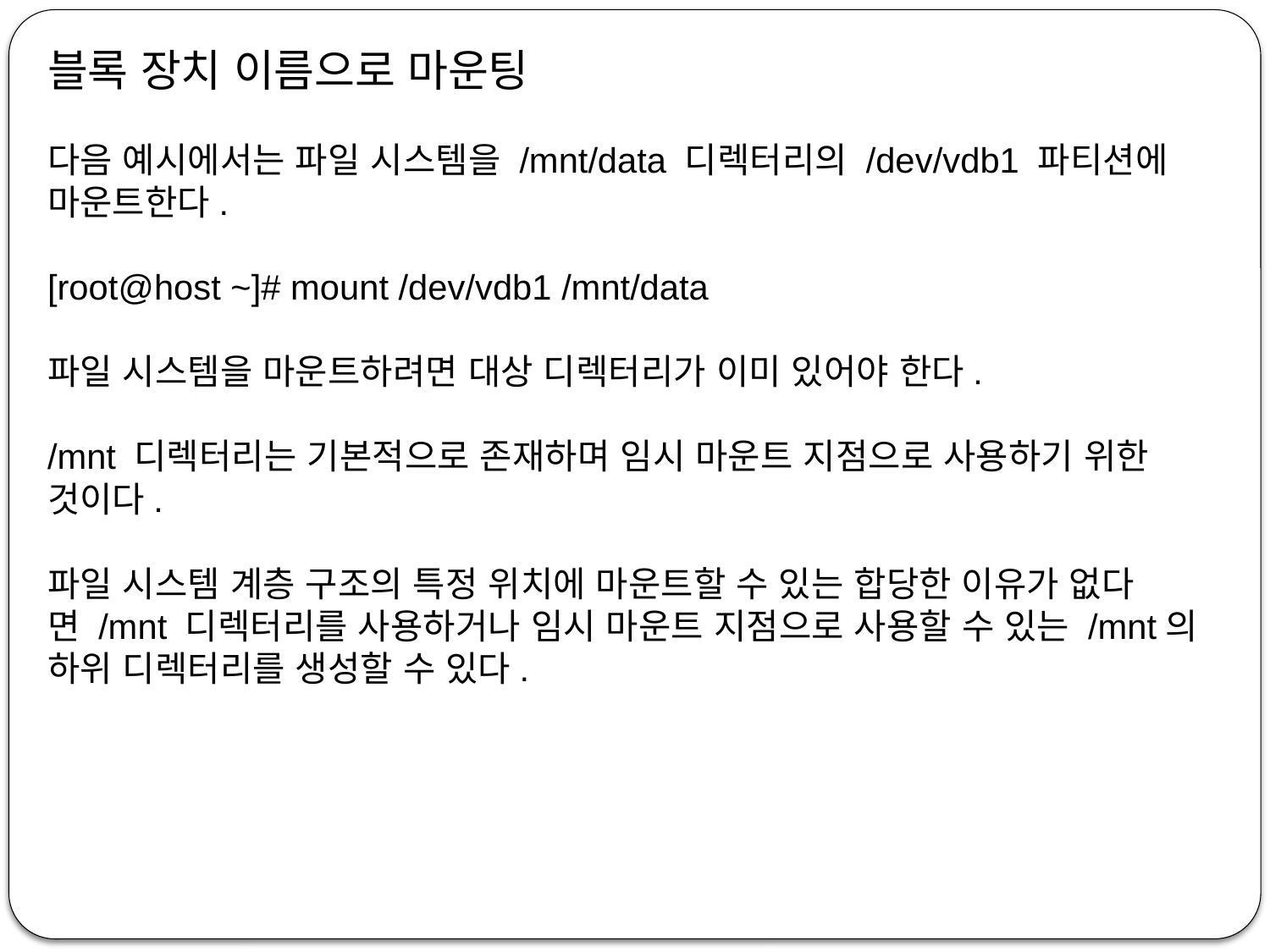

블록 장치 이름으로 마운팅

다음 예시에서는 파일 시스템을 /mnt/data 디렉터리의 /dev/vdb1 파티션에 마운트한다.

[root@host ~]# mount /dev/vdb1 /mnt/data

파일 시스템을 마운트하려면 대상 디렉터리가 이미 있어야 한다.

/mnt 디렉터리는 기본적으로 존재하며 임시 마운트 지점으로 사용하기 위한 것이다.

파일 시스템 계층 구조의 특정 위치에 마운트할 수 있는 합당한 이유가 없다면 /mnt 디렉터리를 사용하거나 임시 마운트 지점으로 사용할 수 있는 /mnt의 하위 디렉터리를 생성할 수 있다.